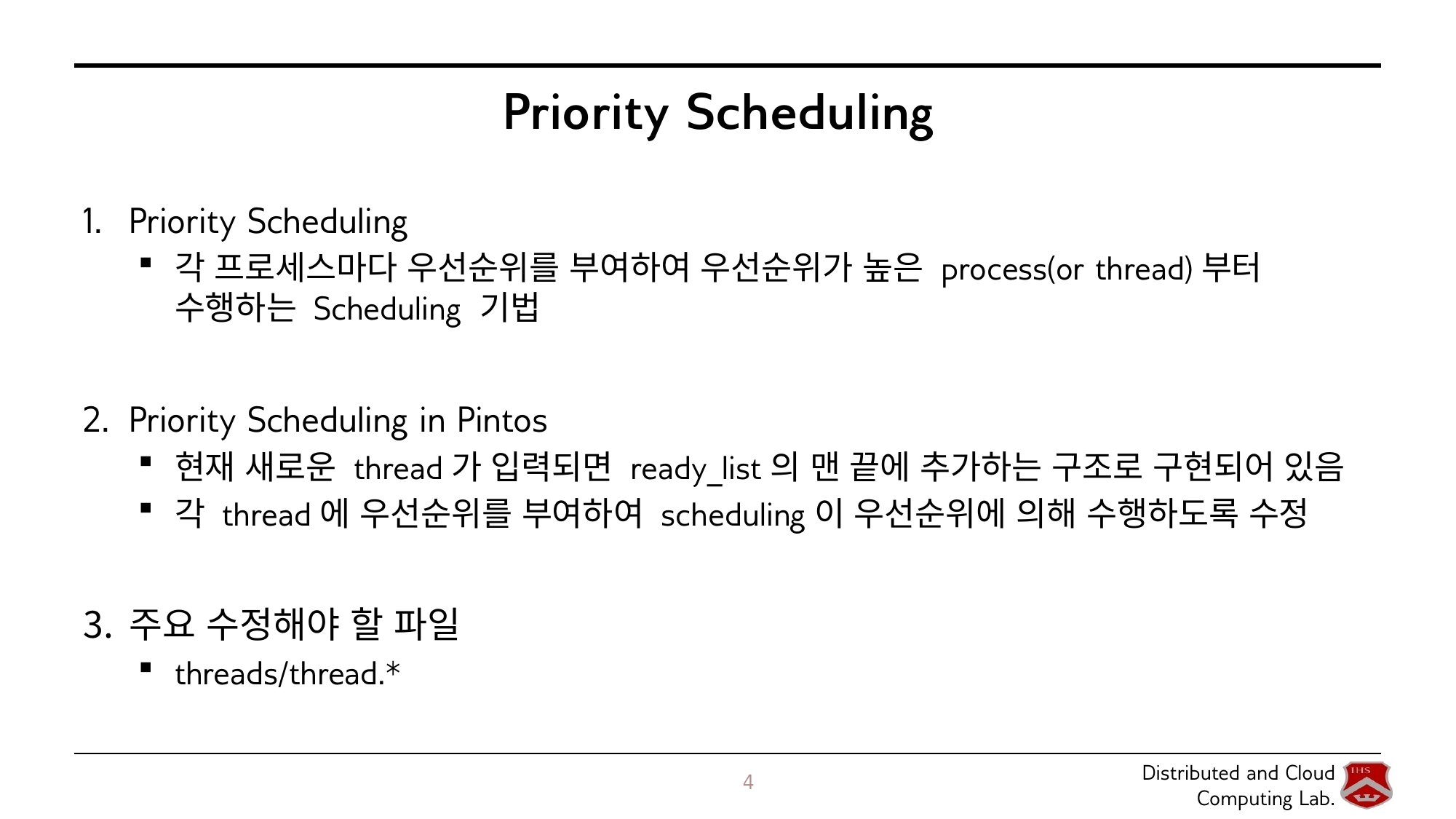

# Priority Scheduling
Priority Scheduling
각 프로세스마다 우선순위를 부여하여 우선순위가 높은 process(or thread)부터 수행하는 Scheduling 기법

Priority Scheduling in Pintos
현재 새로운 thread가 입력되면 ready_list의 맨 끝에 추가하는 구조로 구현되어 있음
각 thread에 우선순위를 부여하여 scheduling이 우선순위에 의해 수행하도록 수정

주요 수정해야 할 파일
threads/thread.*

4